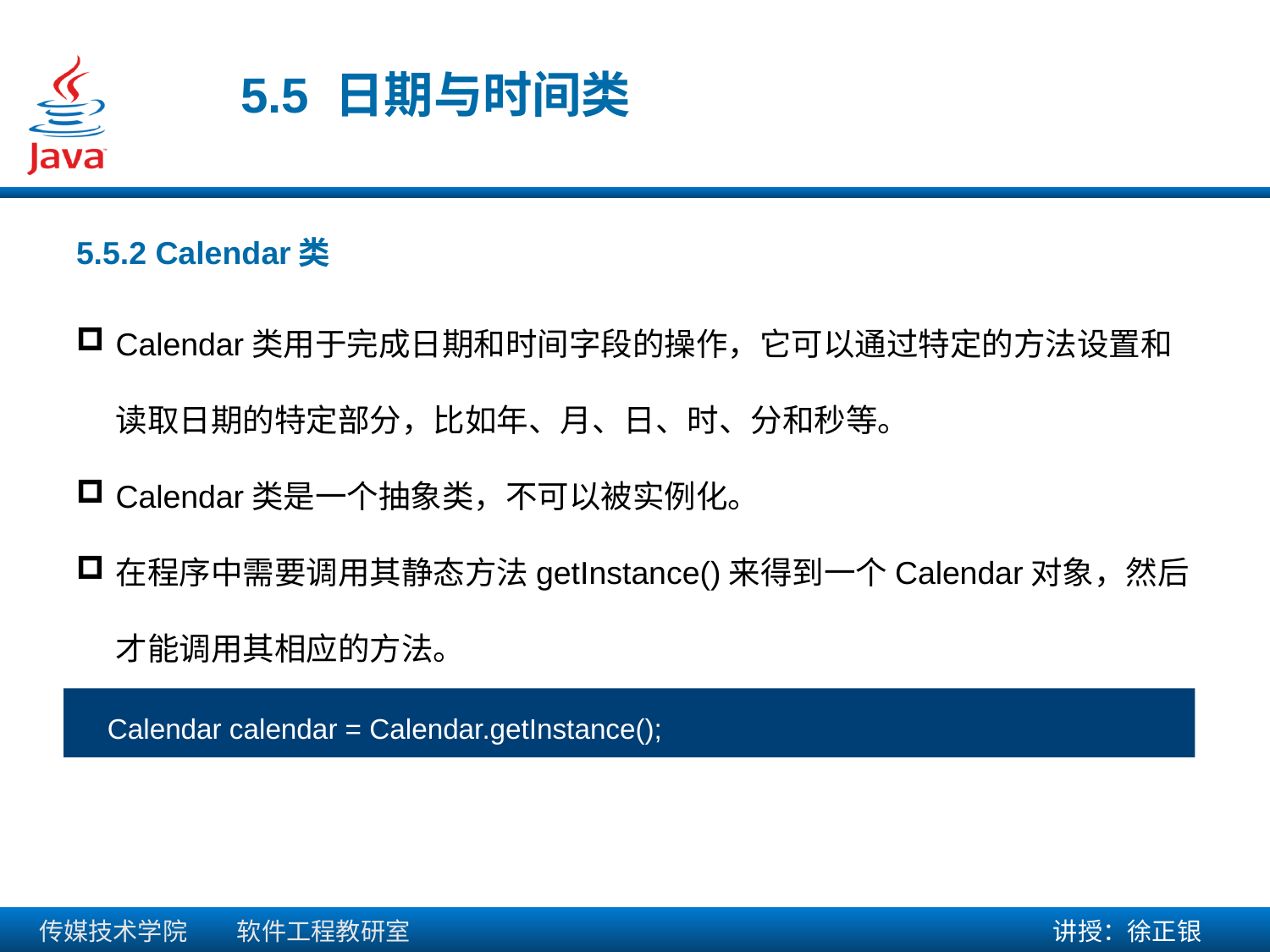

5.5 日期与时间类
5.5.2 Calendar类
Calendar类用于完成日期和时间字段的操作，它可以通过特定的方法设置和读取日期的特定部分，比如年、月、日、时、分和秒等。
Calendar类是一个抽象类，不可以被实例化。
在程序中需要调用其静态方法getInstance()来得到一个Calendar对象，然后才能调用其相应的方法。
    Calendar calendar = Calendar.getInstance();